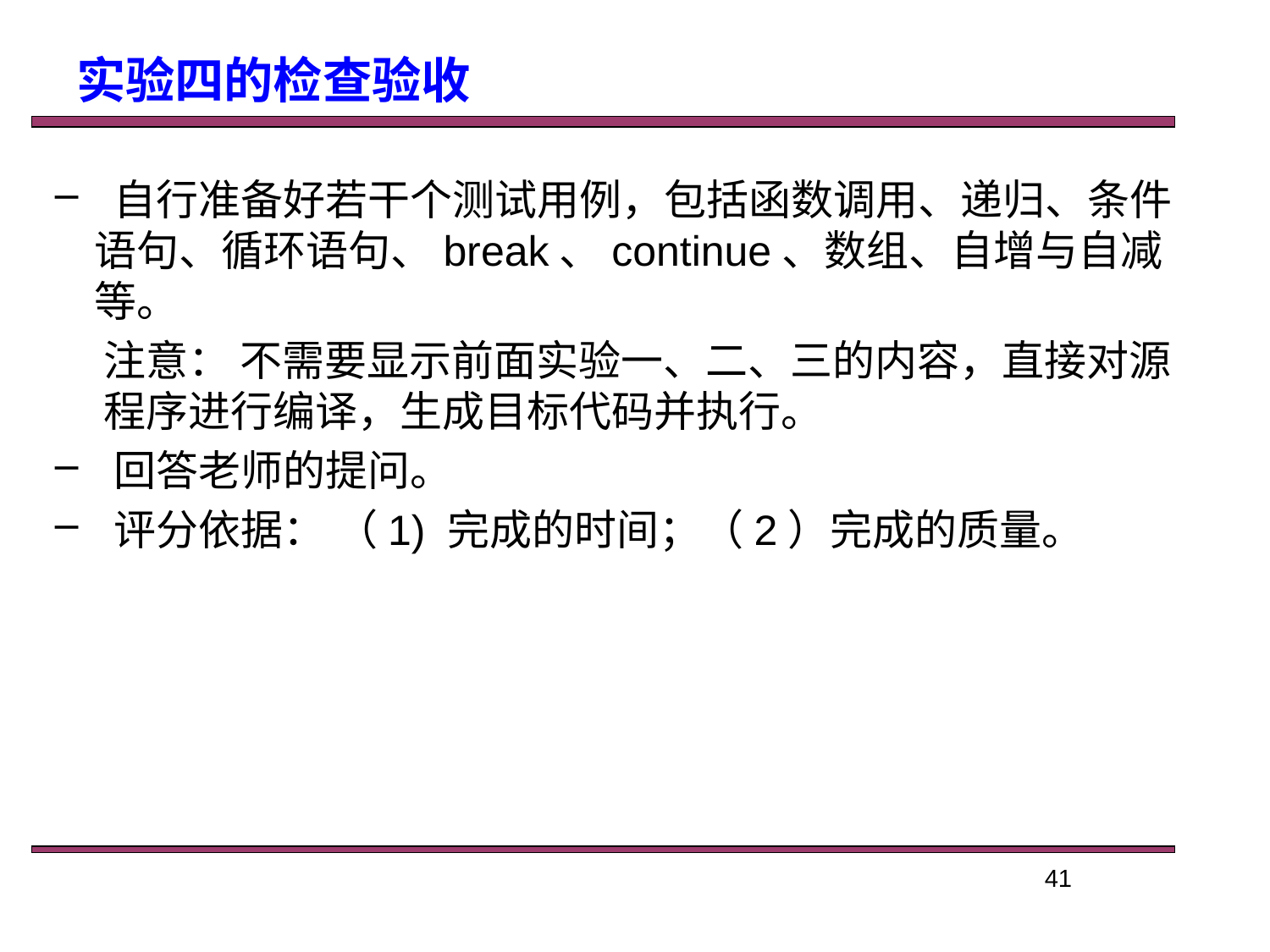

实验四的检查验收
 自行准备好若干个测试用例，包括函数调用、递归、条件语句、循环语句、break、continue、数组、自增与自减等。
注意： 不需要显示前面实验一、二、三的内容，直接对源程序进行编译，生成目标代码并执行。
 回答老师的提问。
 评分依据： （1) 完成的时间；（2）完成的质量。
41